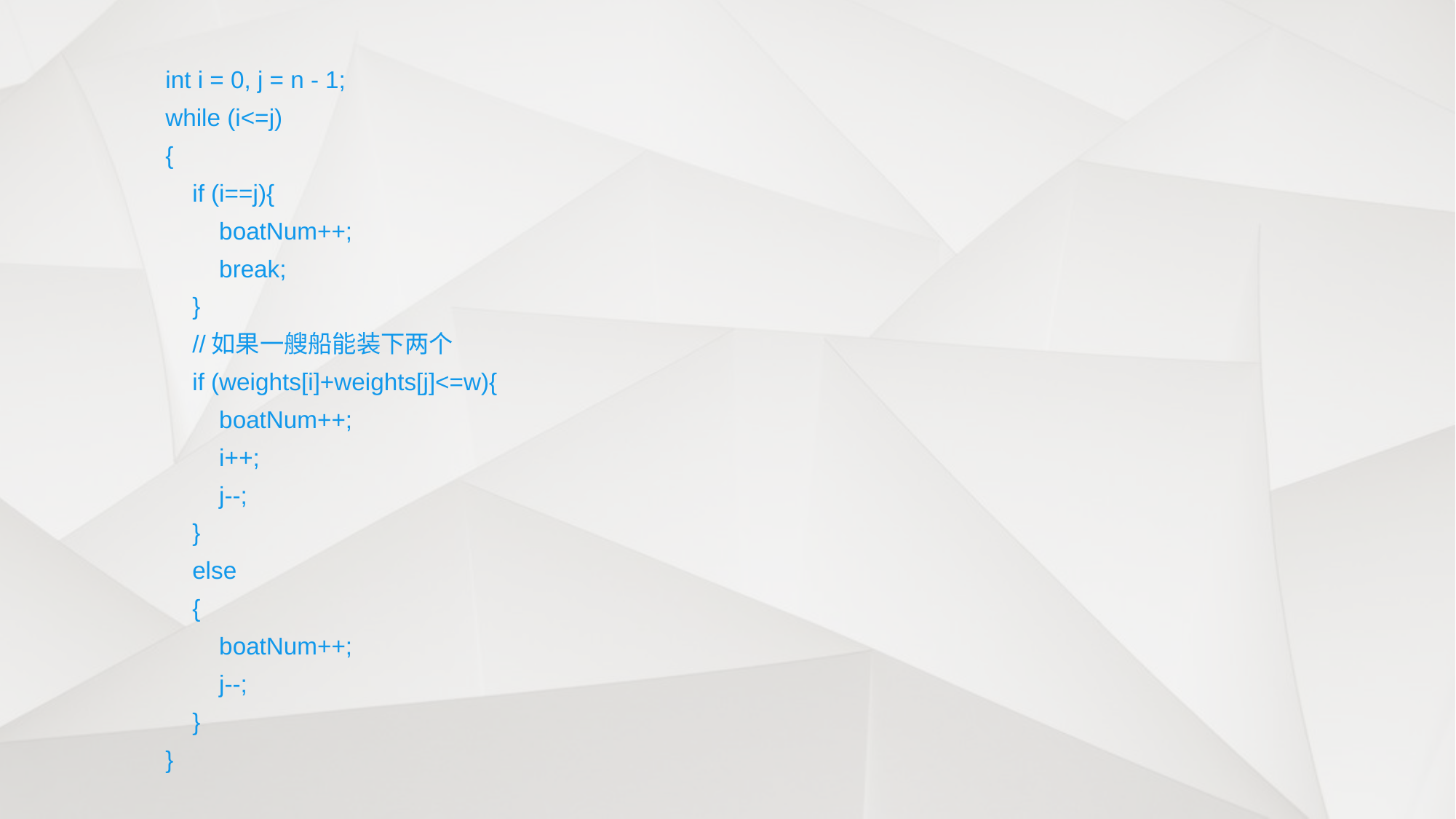

int i = 0, j = n - 1;
        while (i<=j)
        {
            if (i==j){
                boatNum++;
                break;
            }
            //如果一艘船能装下两个
            if (weights[i]+weights[j]<=w){
                boatNum++;
                i++;
                j--;
            }
            else
            {
                boatNum++;
                j--;
            }
        }